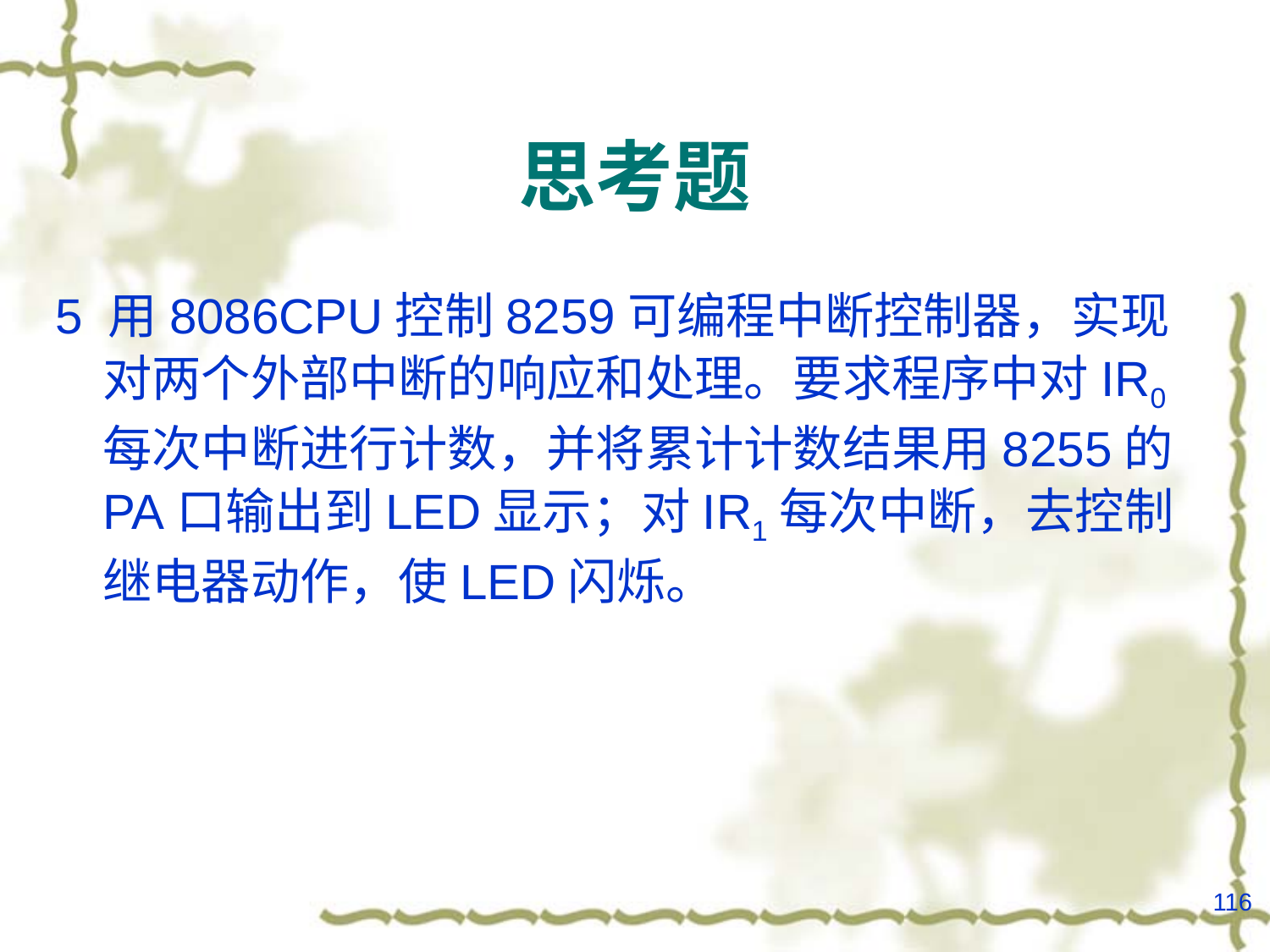

# 思考题
5 用8086CPU控制8259可编程中断控制器，实现对两个外部中断的响应和处理。要求程序中对IR0每次中断进行计数，并将累计计数结果用8255的PA口输出到LED显示；对IR1每次中断，去控制继电器动作，使LED闪烁。

116